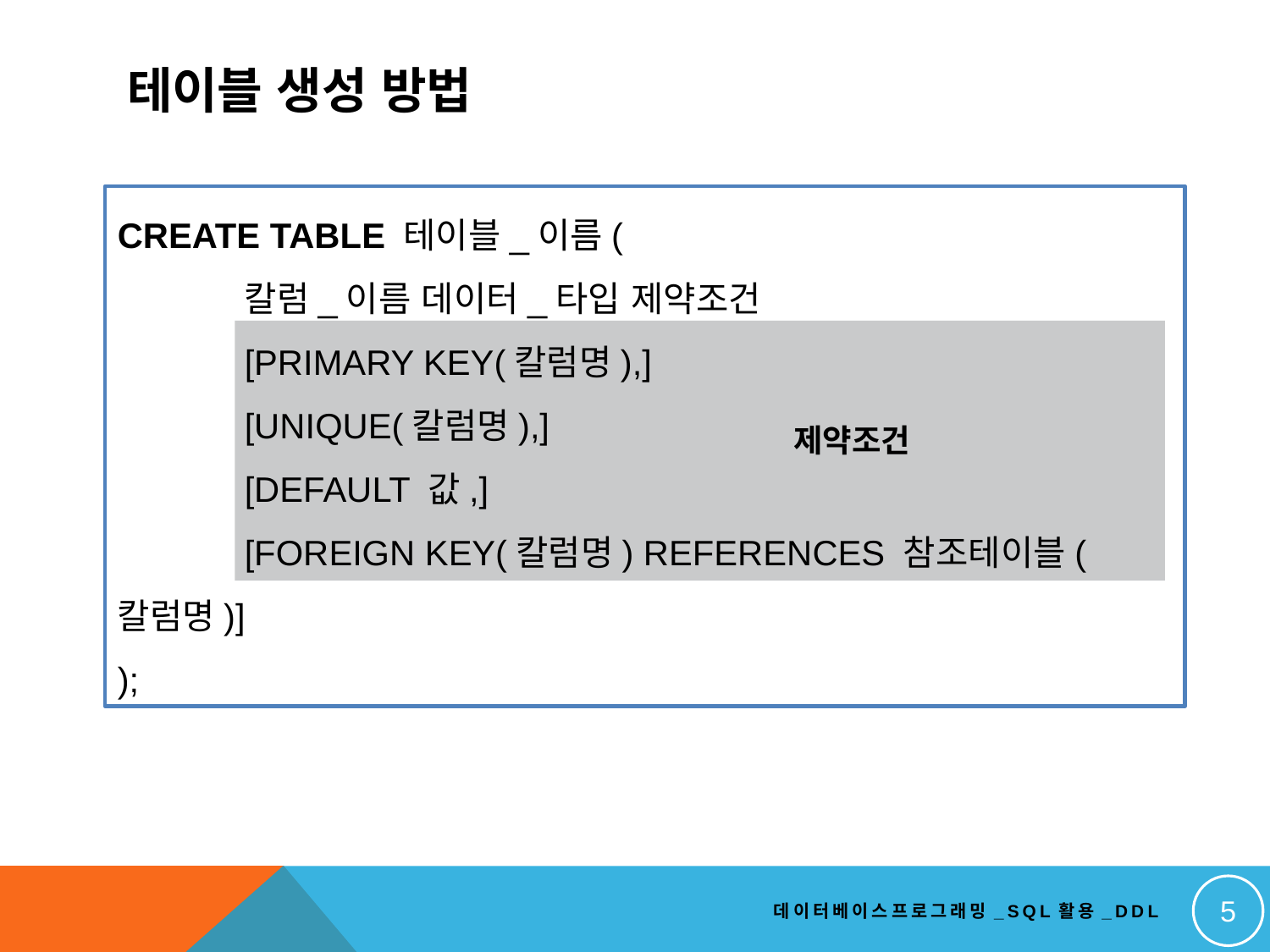

# 테이블 생성 방법
CREATE TABLE 테이블_이름(
	칼럼_이름 데이터_타입 제약조건
	[PRIMARY KEY(칼럼명),]
	[UNIQUE(칼럼명),]
	[DEFAULT 값,]
	[FOREIGN KEY(칼럼명) REFERENCES 참조테이블(칼럼명)]
);

제약조건
5
데이터베이스프로그래밍_SQL활용_DDL